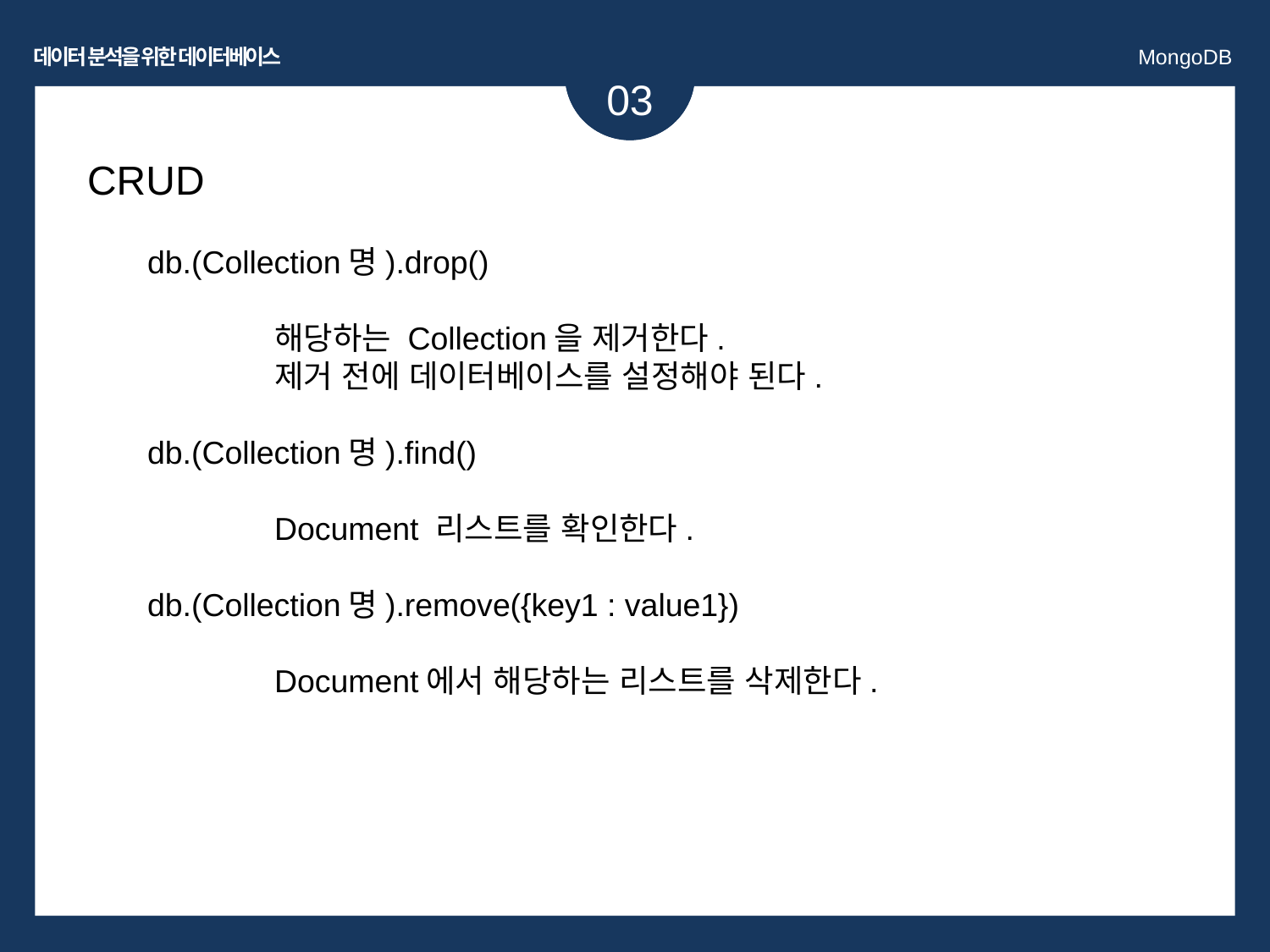

데이터 분석을 위한 데이터베이스
MongoDB
03
CRUD
db.(Collection명).drop()

	해당하는 Collection을 제거한다.
	제거 전에 데이터베이스를 설정해야 된다.

db.(Collection명).find()

	Document 리스트를 확인한다.

db.(Collection명).remove({key1 : value1})

	Document에서 해당하는 리스트를 삭제한다.